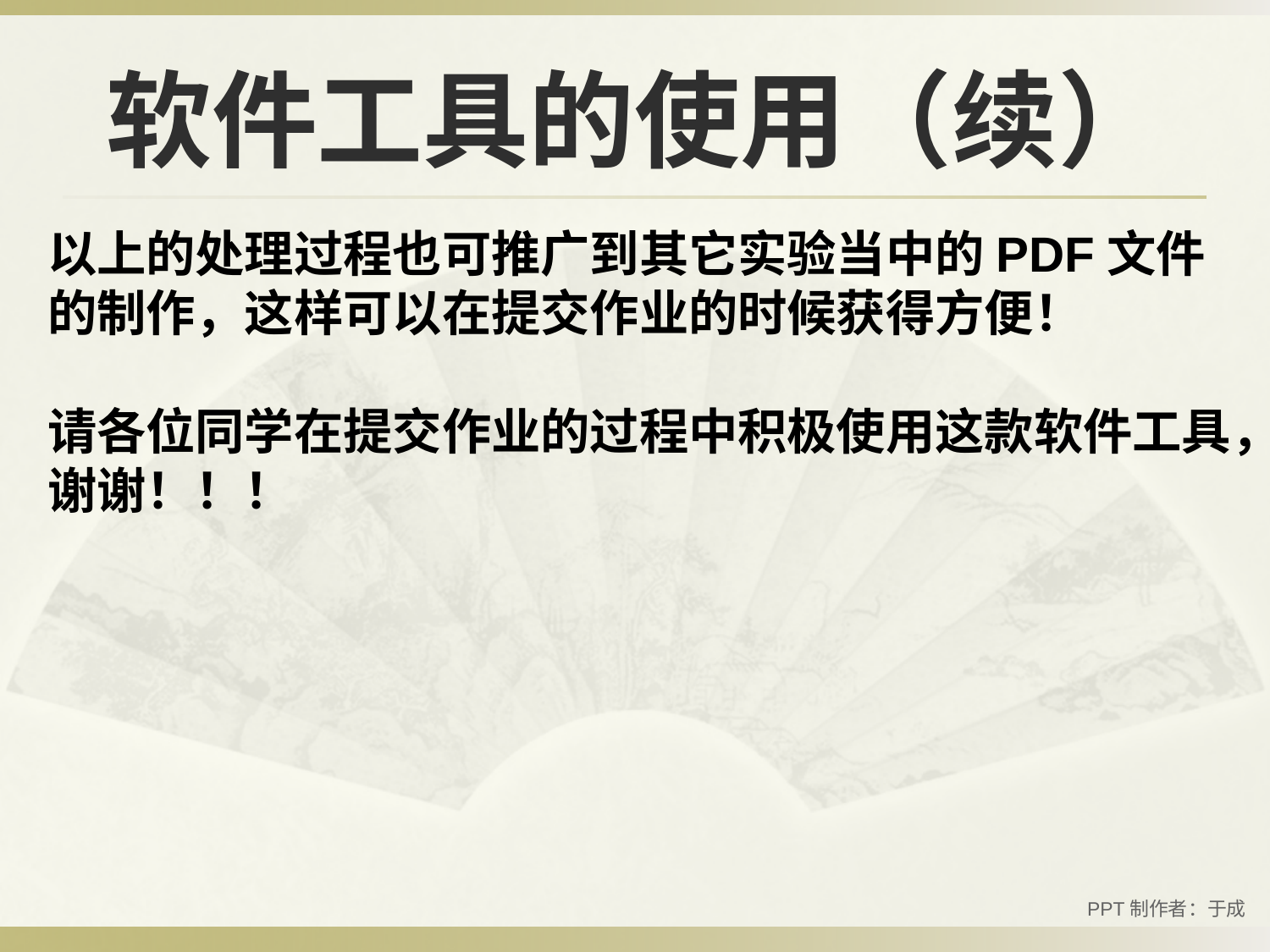

# 软件工具的使用（续）
以上的处理过程也可推广到其它实验当中的PDF文件的制作，这样可以在提交作业的时候获得方便！

请各位同学在提交作业的过程中积极使用这款软件工具，谢谢！！！
PPT制作者：于成